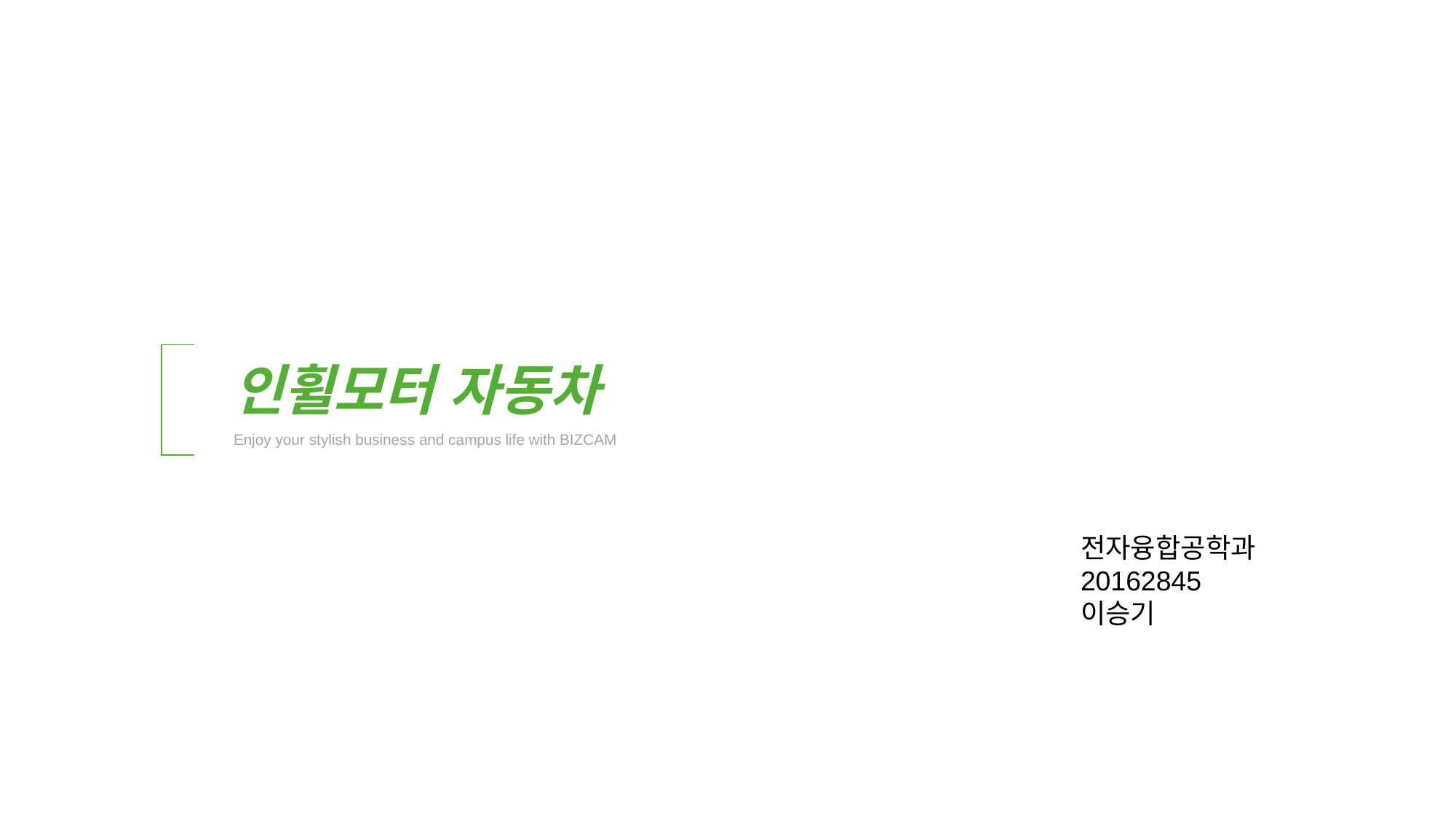

인휠모터 자동차
Enjoy your stylish business and campus life with BIZCAM

전자융합공학과
20162845
이승기